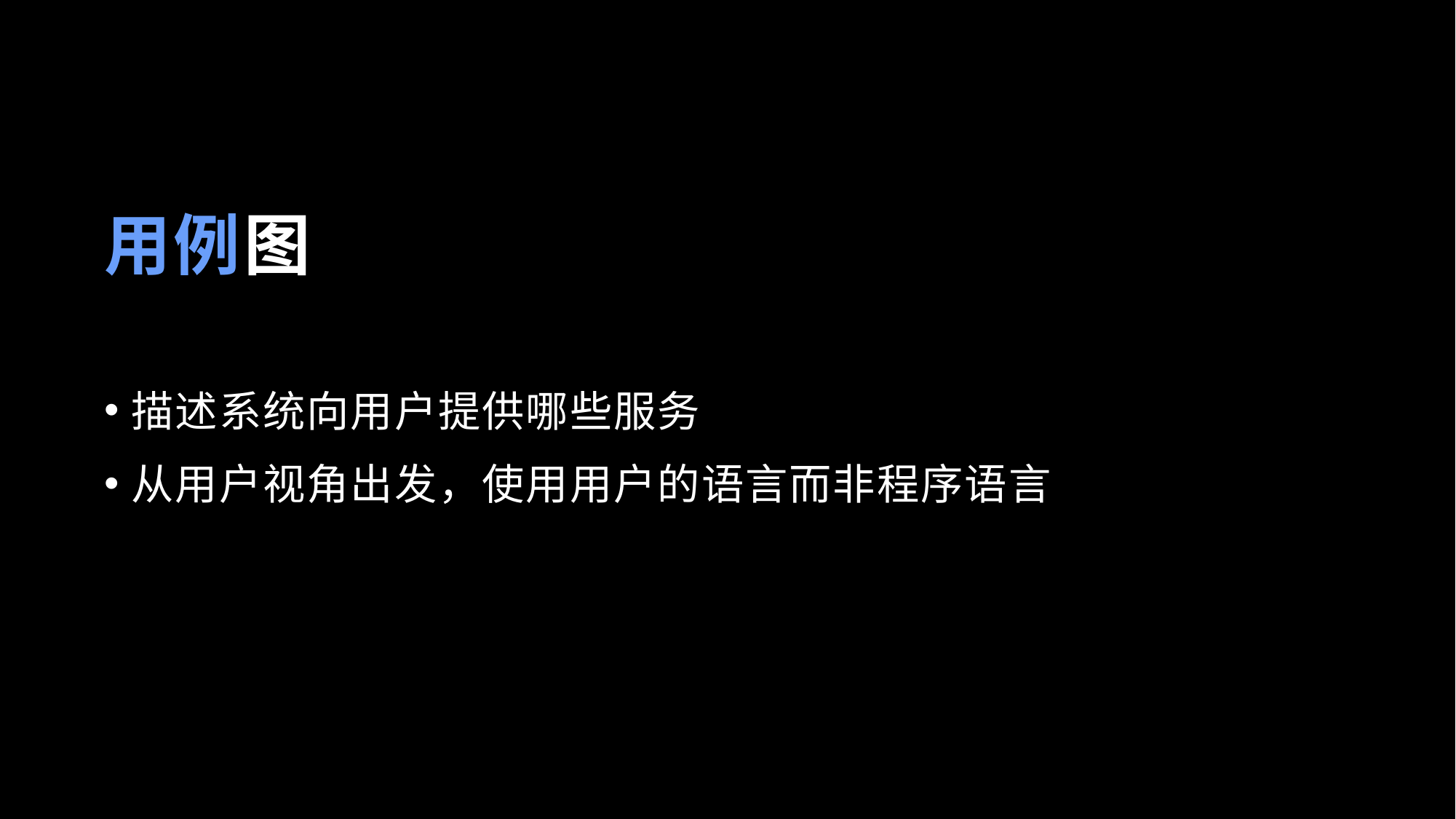

# 用例图
描述系统向用户提供哪些服务
从用户视角出发，使用用户的语言而非程序语言